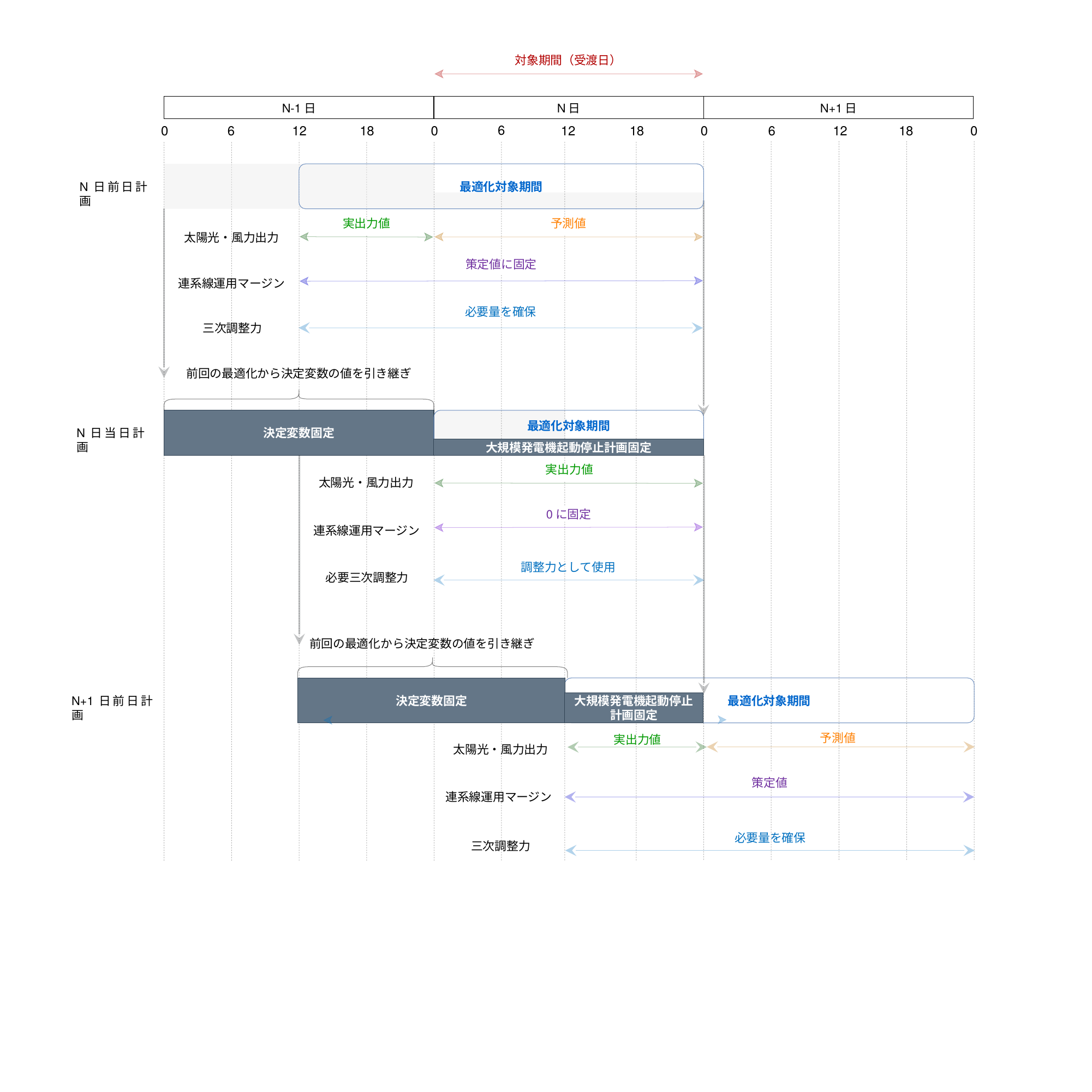

対象期間（受渡日）

N-1日
N日
N+1日
6
12
12
18
0
6
12
18
0
18
0
6
0

最適化対象期間
N日前日計画

予測値

実出力値

太陽光・風力出力

策定値に固定

連系線運用マージン

必要量を確保
三次調整力

前回の最適化から決定変数の値を引き継ぎ

決定変数固定
最適化対象期間

N日当日計画
大規模発電機起動停止計画固定

実出力値

太陽光・風力出力

0に固定

連系線運用マージン

調整力として使用
必要三次調整力

前回の最適化から決定変数の値を引き継ぎ
決定変数固定
最適化対象期間

N+1日前日計画
大規模発電機起動停止計画固定

予測値
実出力値
太陽光・風力出力

策定値

連系線運用マージン

必要量を確保
三次調整力